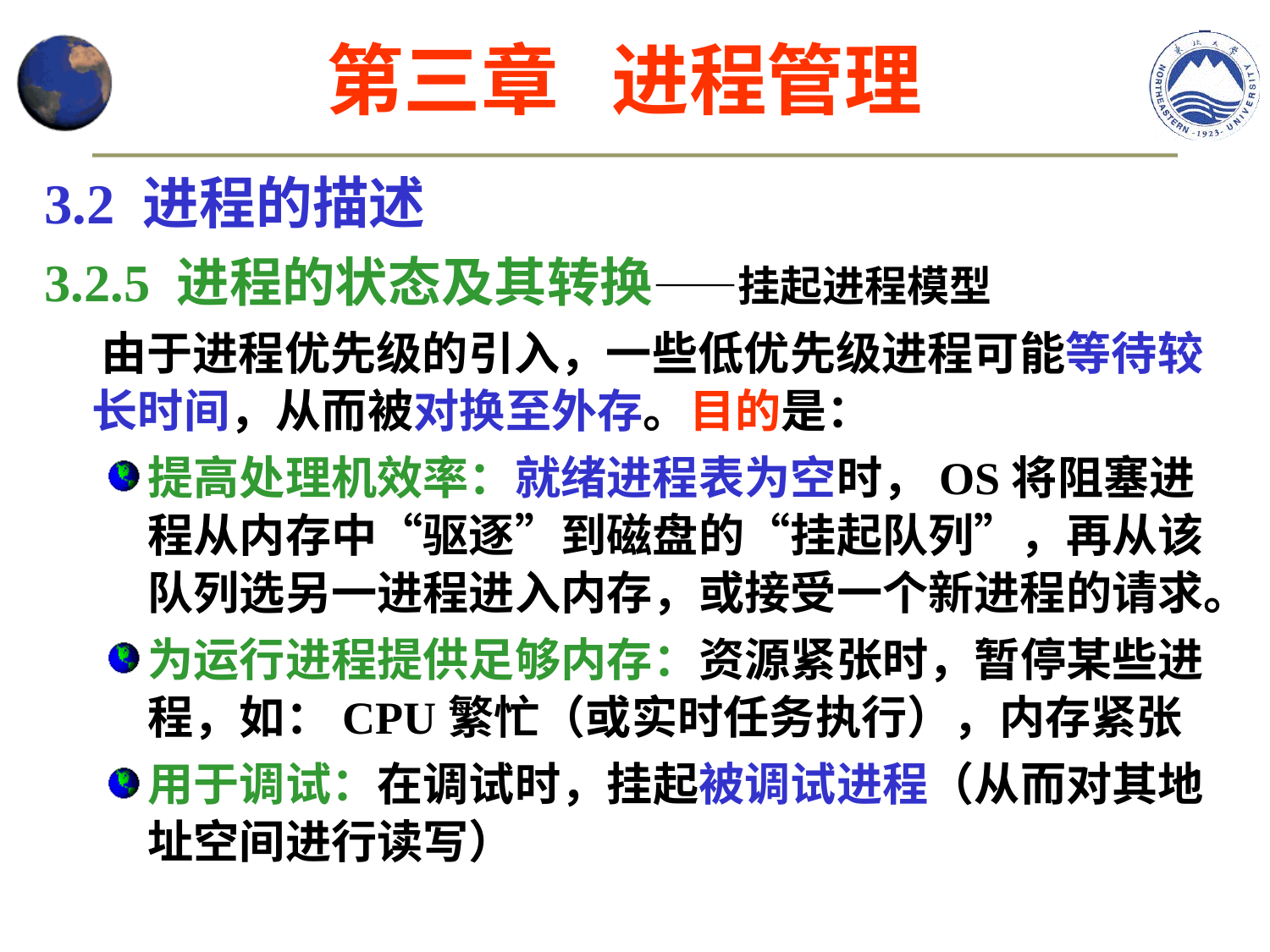

第三章   进程管理
3.2 进程的描述
3.2.5 进程的状态及其转换——挂起进程模型
      由于进程优先级的引入，一些低优先级进程可能等待较长时间，从而被对换至外存。目的是：
提高处理机效率：就绪进程表为空时，OS将阻塞进程从内存中“驱逐”到磁盘的“挂起队列”，再从该队列选另一进程进入内存，或接受一个新进程的请求。
为运行进程提供足够内存：资源紧张时，暂停某些进程，如：CPU繁忙（或实时任务执行），内存紧张
用于调试：在调试时，挂起被调试进程（从而对其地址空间进行读写）